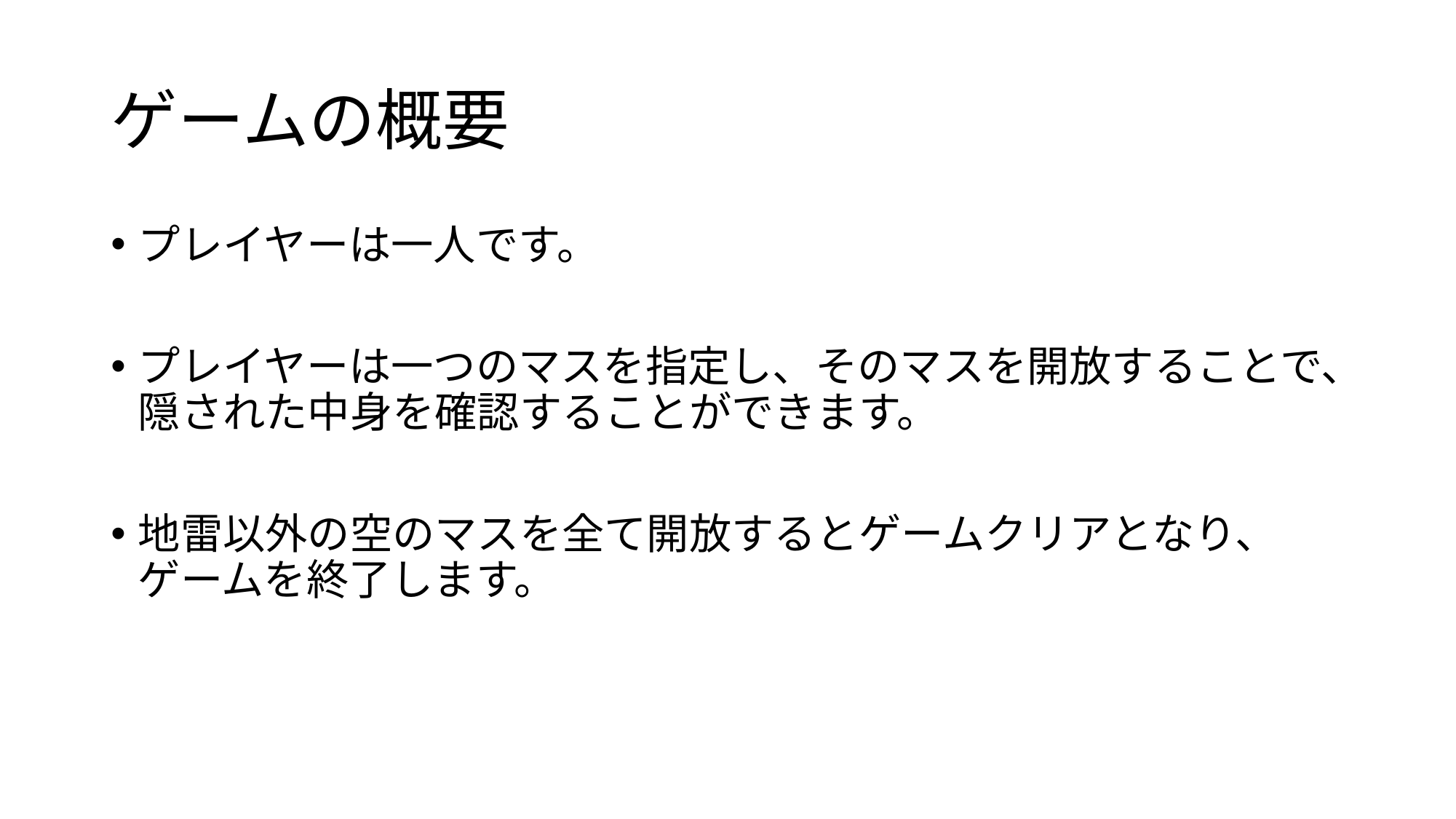

# ゲームの概要
プレイヤーは一人です。

プレイヤーは一つのマスを指定し、そのマスを開放することで、隠された中身を確認することができます。

地雷以外の空のマスを全て開放するとゲームクリアとなり、ゲームを終了します。